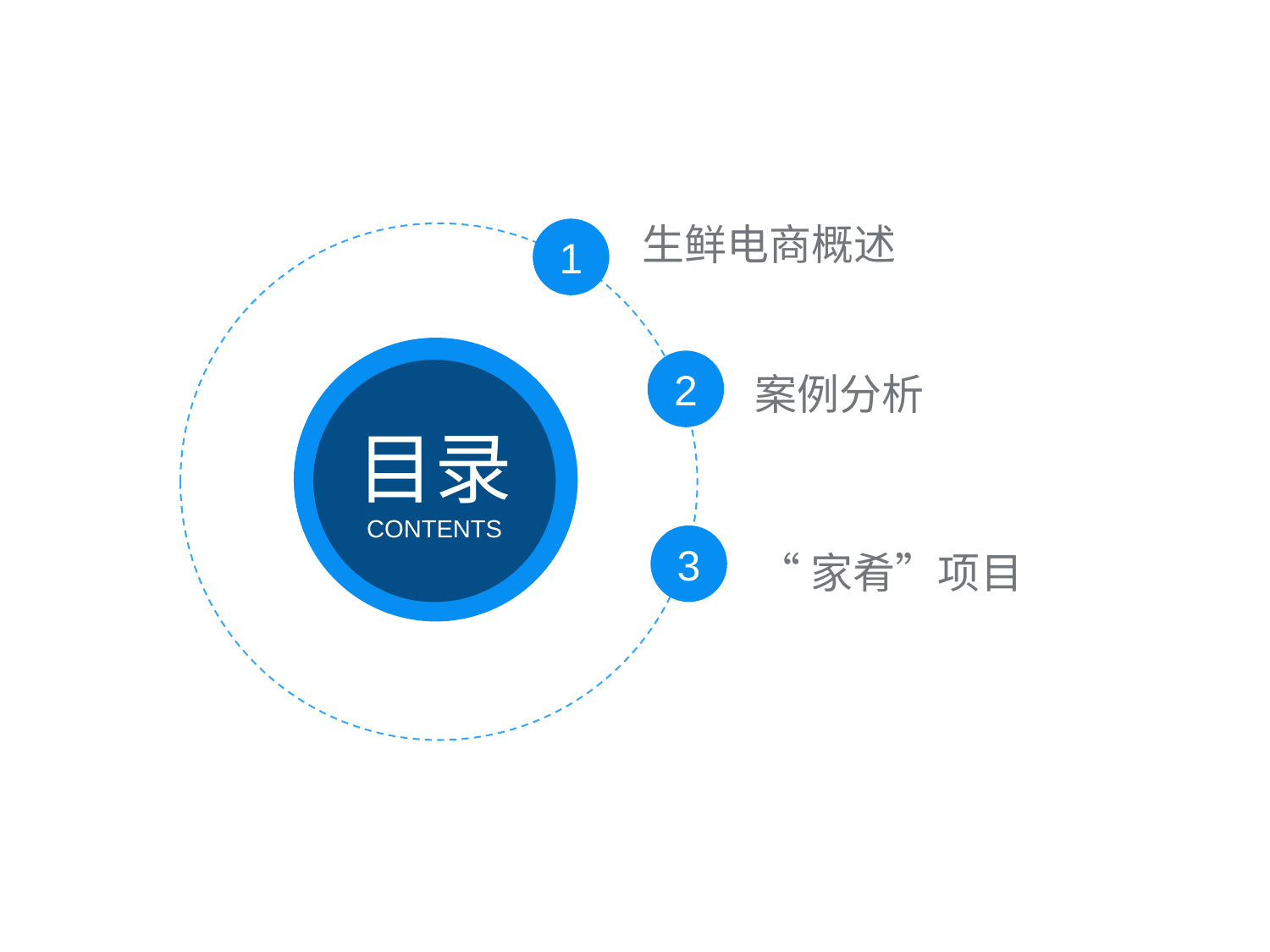

生鲜电商概述
1

案例分析

2
目录
CONTENTS
“家肴”项目
3